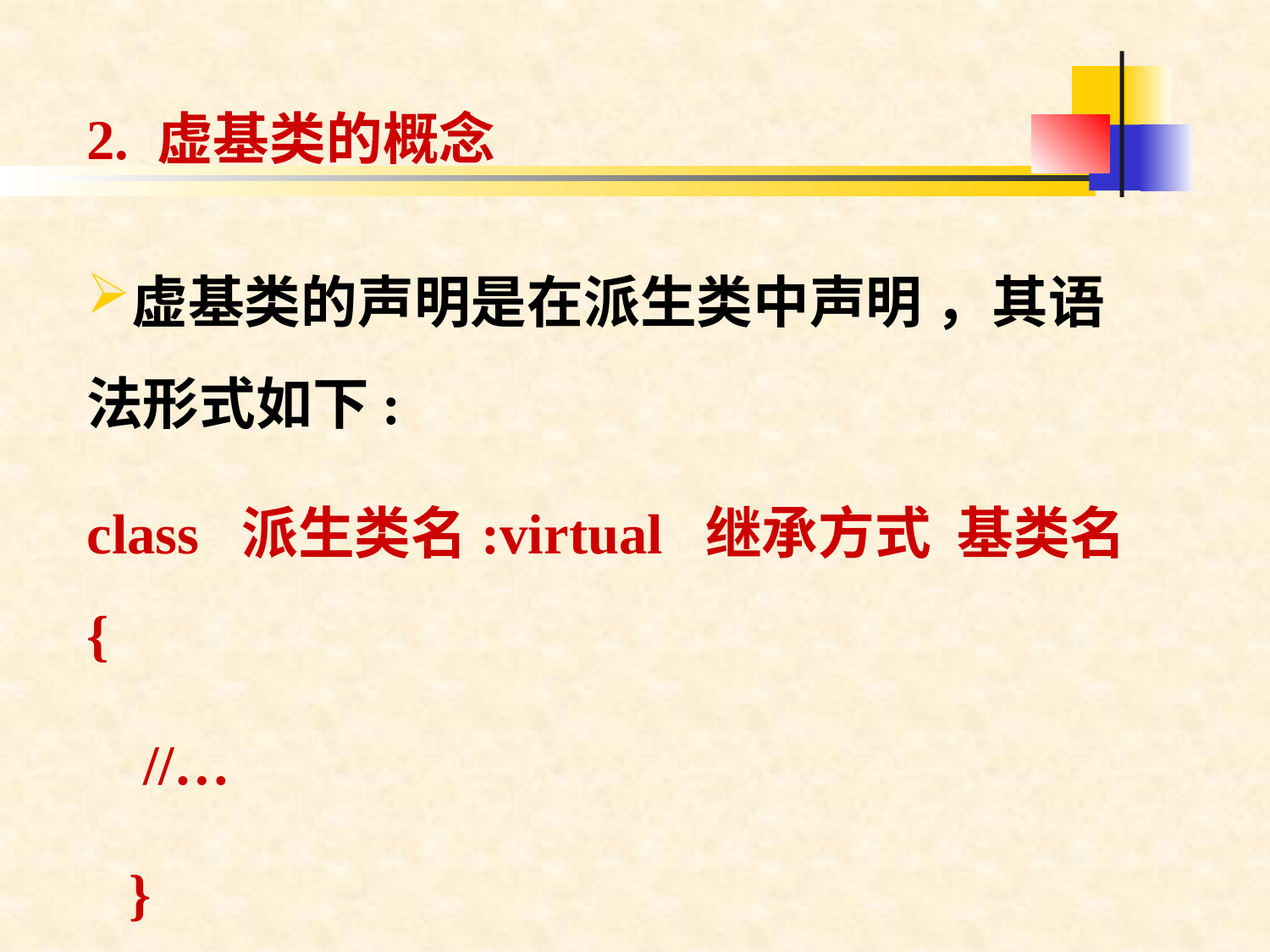

2. 虚基类的概念
虚基类的声明是在派生类中声明 ，其语法形式如下:
class  派生类名:virtual  继承方式  基类名{
    //…
   }